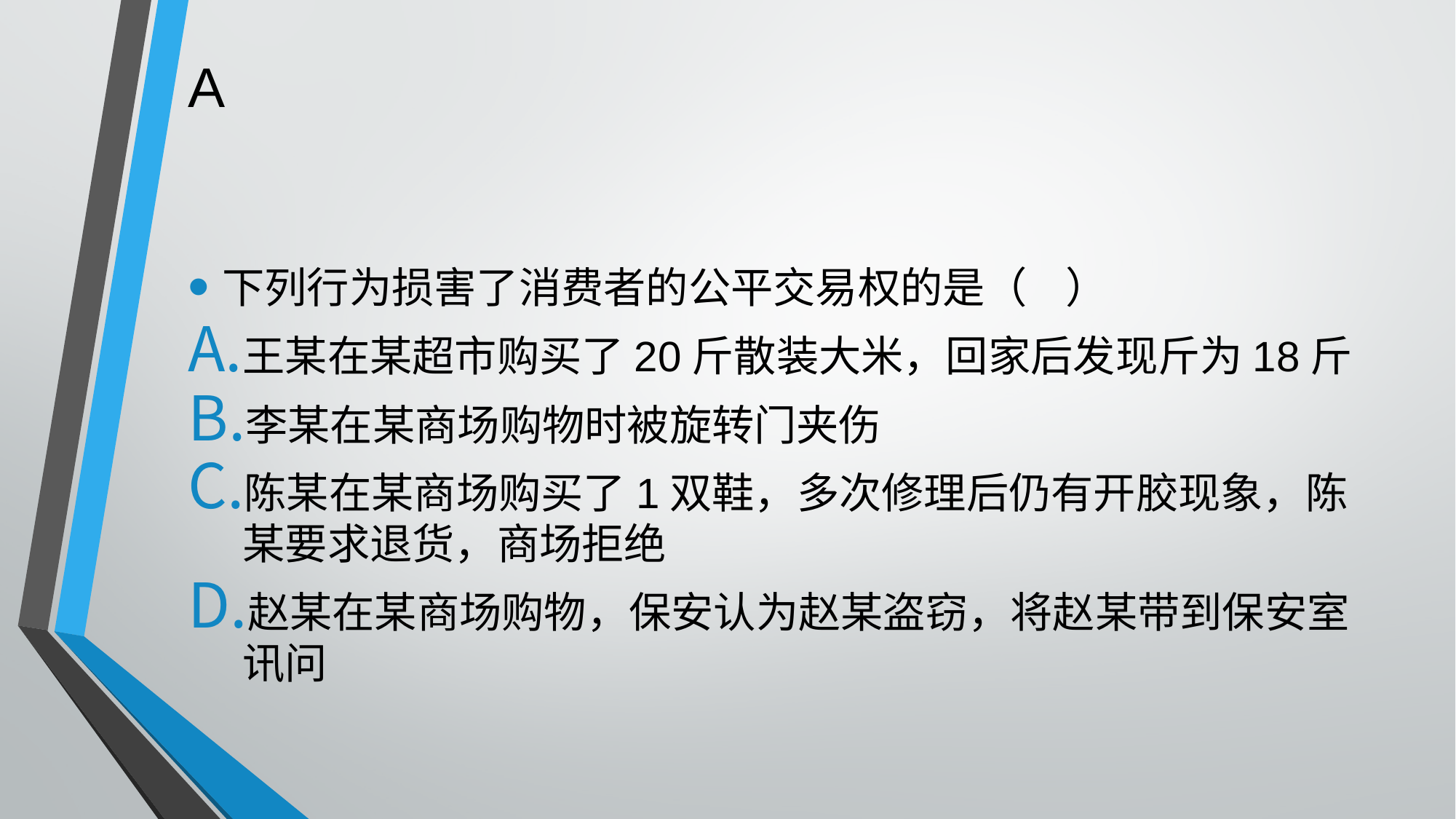

# A
下列行为损害了消费者的公平交易权的是（    ）
王某在某超市购买了20斤散装大米，回家后发现斤为18斤
李某在某商场购物时被旋转门夹伤
陈某在某商场购买了1双鞋，多次修理后仍有开胶现象，陈某要求退货，商场拒绝
赵某在某商场购物，保安认为赵某盗窃，将赵某带到保安室讯问